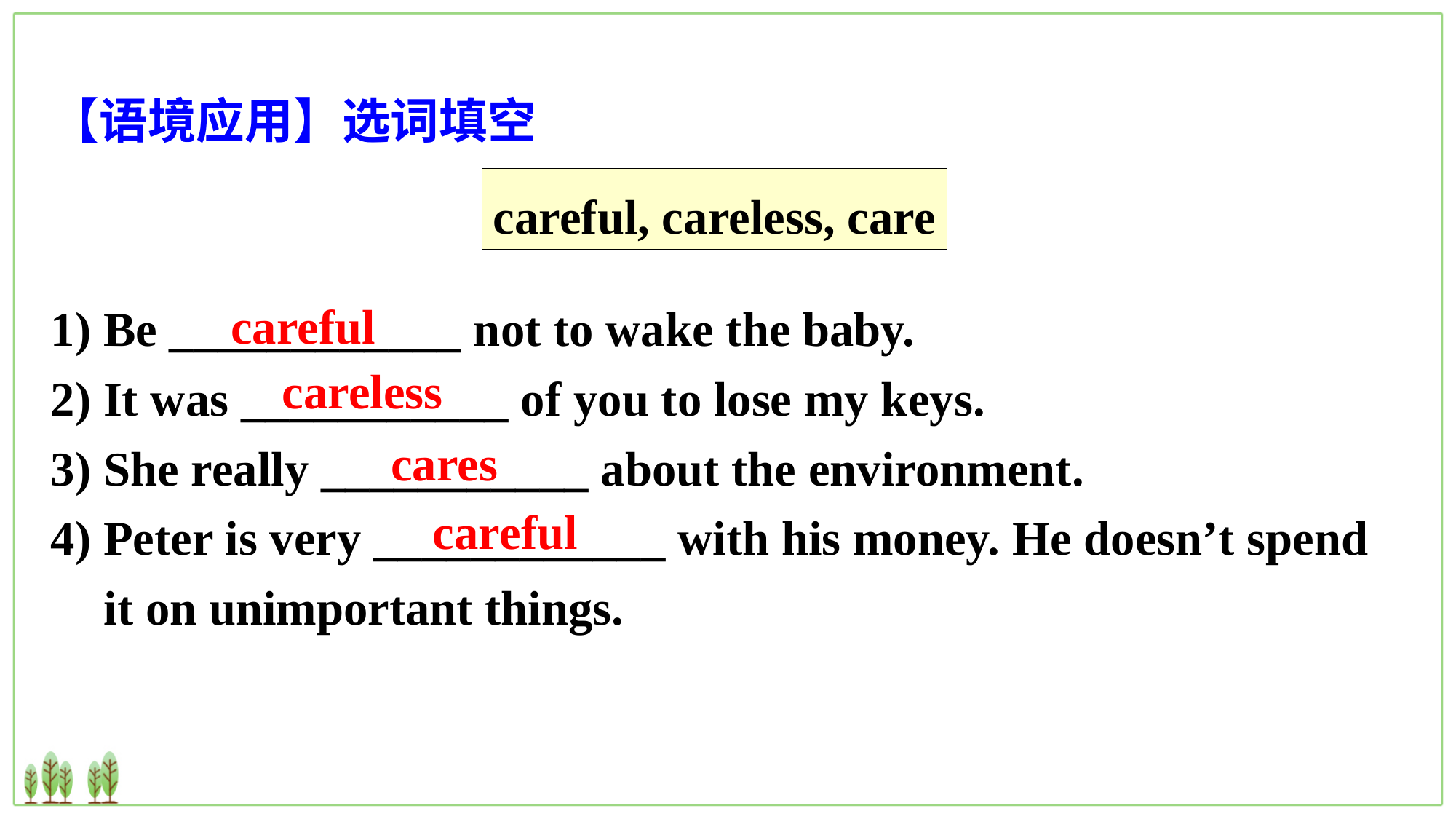

【语境应用】选词填空
careful, careless, care
1) Be ____________ not to wake the baby.
2) It was ___________ of you to lose my keys.
3) She really ___________ about the environment.
4) Peter is very ____________ with his money. He doesn’t spend it on unimportant things.
careful
careless
cares
careful